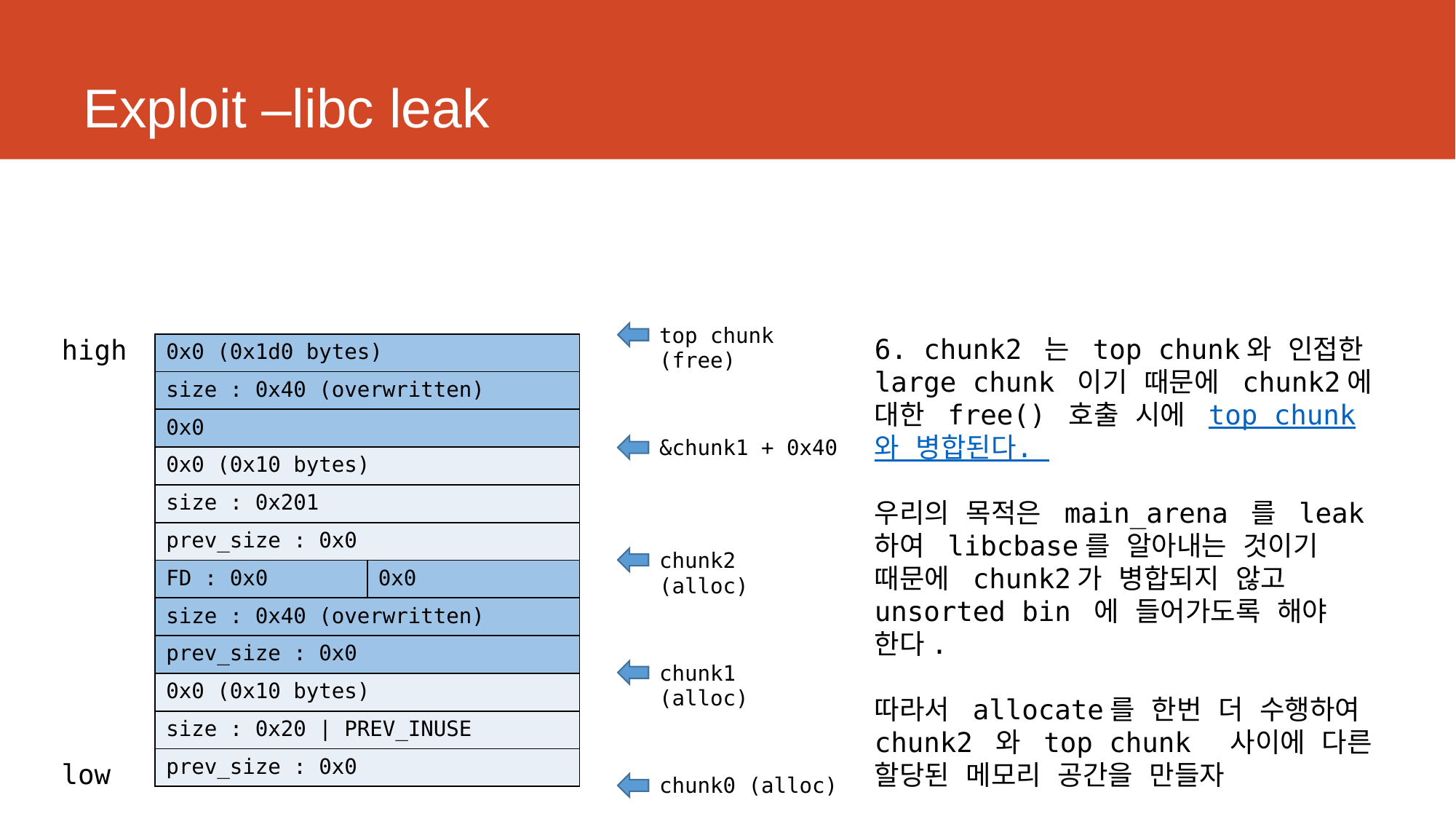

# Exploit –libc leak
top chunk
(free)

6. chunk2 는 top chunk와 인접한 large chunk 이기 때문에 chunk2에 대한 free() 호출 시에 top chunk와 병합된다.

우리의 목적은 main_arena 를 leak 하여 libcbase를 알아내는 것이기 때문에 chunk2가 병합되지 않고 unsorted bin 에 들어가도록 해야 한다.

따라서 allocate를 한번 더 수행하여 chunk2 와 top chunk  사이에 다른 할당된 메모리 공간을 만들자
high
| 0x0 (0x1d0 bytes) |  |
| --- | --- |
| size : 0x40 (overwritten) |  |
| 0x0 |  |
| 0x0 (0x10 bytes) |  |
| size : 0x201 |  |
| prev\_size : 0x0 |  |
| FD : 0x0 | 0x0 |
| size : 0x40 (overwritten) |  |
| prev\_size : 0x0 |  |
| 0x0 (0x10 bytes) |  |
| size : 0x20 | PREV\_INUSE |  |
| prev\_size : 0x0 |  |
&chunk1 + 0x40

chunk2
(alloc)

chunk1
(alloc)

low
chunk0 (alloc)